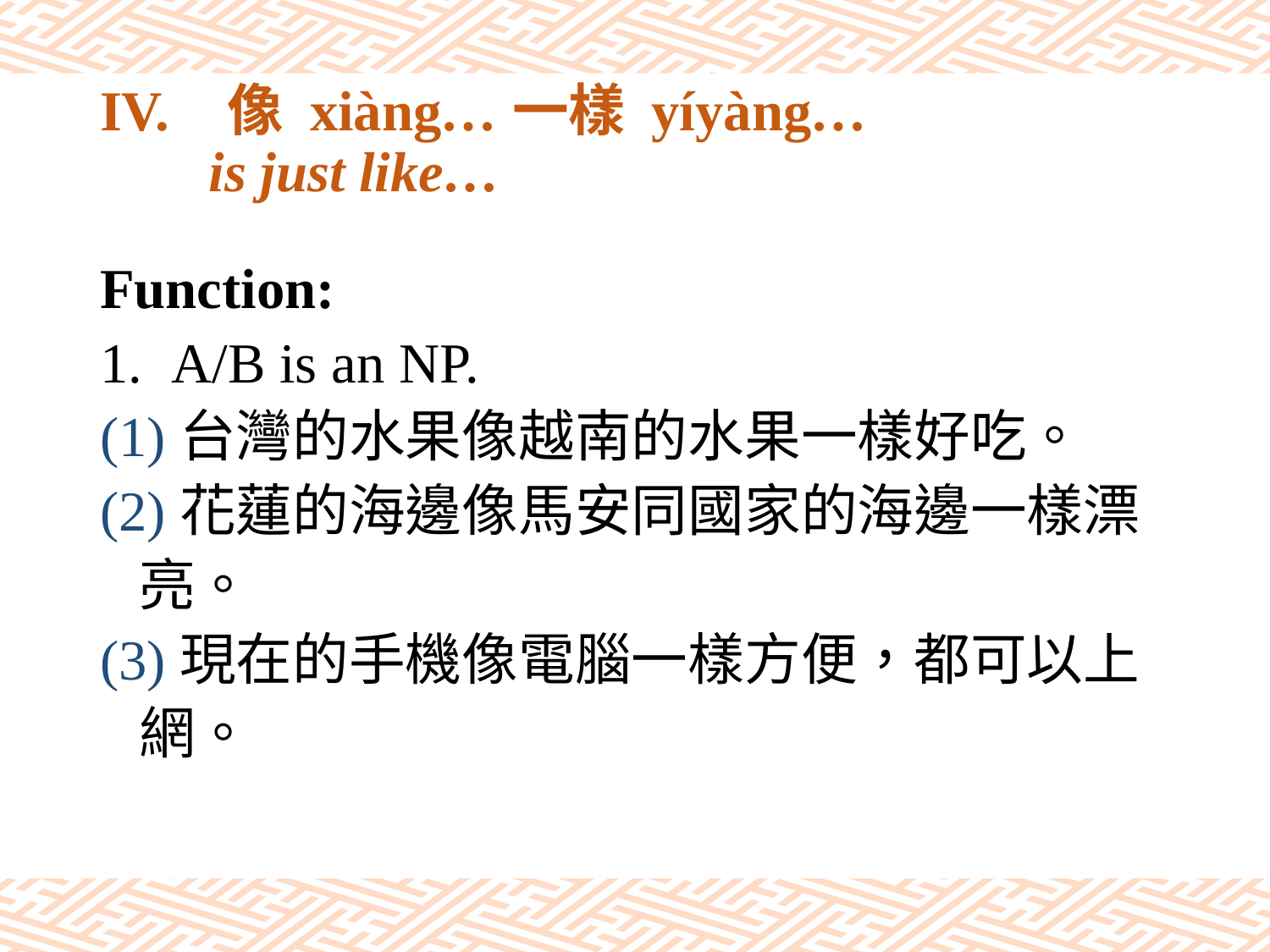

# IV.	像 xiàng…一樣 yíyàng… 　   is just like…
Function:
A/B is an NP.
(1)台灣的水果像越南的水果一樣好吃。
(2)花蓮的海邊像馬安同國家的海邊一樣漂
  亮。
(3)現在的手機像電腦一樣方便，都可以上
  網。